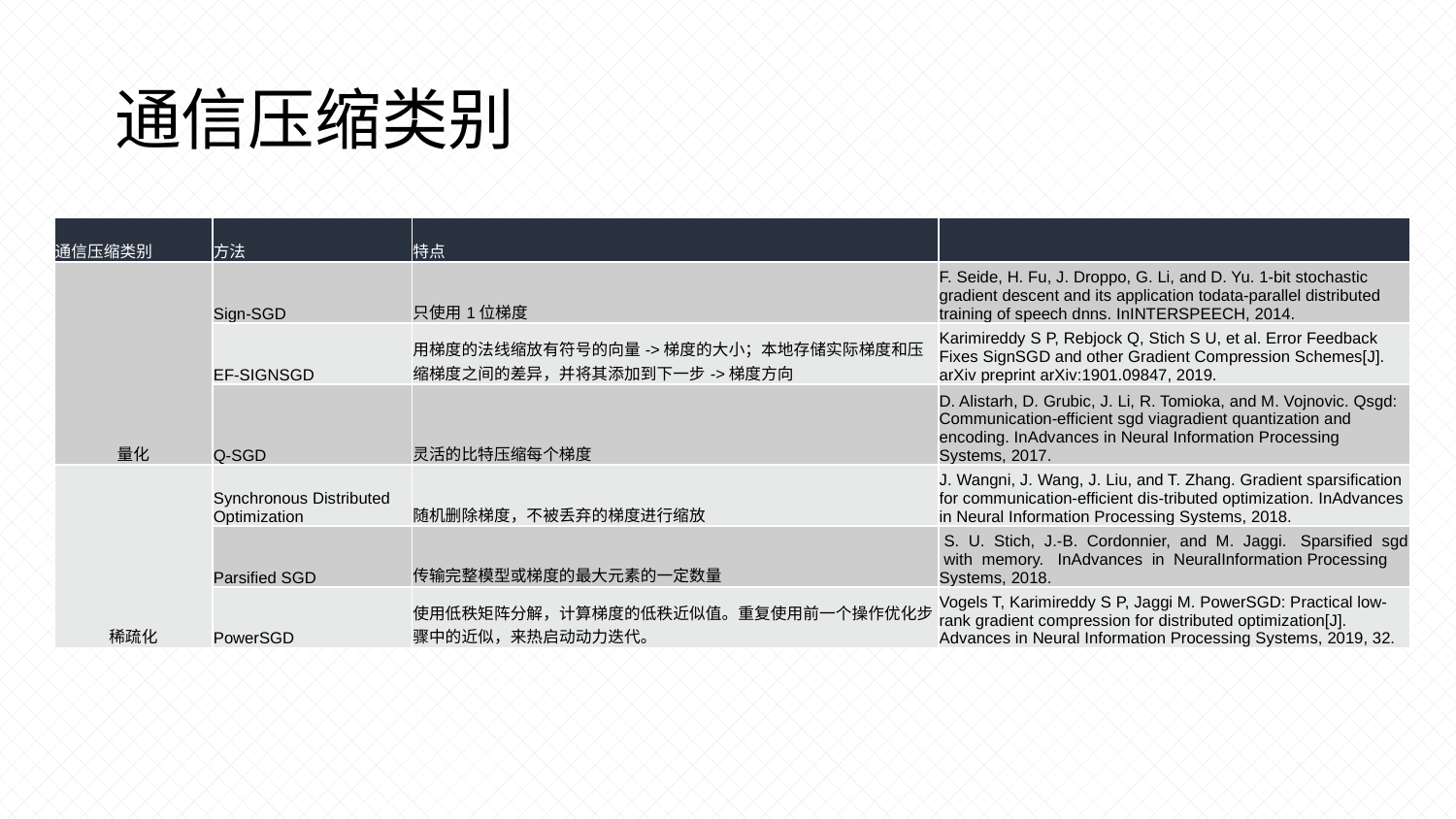

# 通信压缩类别
| 通信压缩类别 | 方法 | 特点 |  |
| --- | --- | --- | --- |
| 量化 | Sign-SGD | 只使用1位梯度 | F. Seide, H. Fu, J. Droppo, G. Li, and D. Yu. 1-bit stochastic gradient descent and its application todata-parallel distributed training of speech dnns. InINTERSPEECH, 2014. |
|  | EF-SIGNSGD | 用梯度的法线缩放有符号的向量->梯度的大小；本地存储实际梯度和压缩梯度之间的差异，并将其添加到下一步->梯度方向 | Karimireddy S P, Rebjock Q, Stich S U, et al. Error Feedback Fixes SignSGD and other Gradient Compression Schemes[J]. arXiv preprint arXiv:1901.09847, 2019. |
|  | Q-SGD | 灵活的比特压缩每个梯度 | D. Alistarh, D. Grubic, J. Li, R. Tomioka, and M. Vojnovic. Qsgd: Communication-efficient sgd viagradient quantization and encoding. InAdvances in Neural Information Processing Systems, 2017. |
| 稀疏化 | Synchronous Distributed Optimization | 随机删除梯度，不被丢弃的梯度进行缩放 | J. Wangni, J. Wang, J. Liu, and T. Zhang. Gradient sparsification for communication-efficient dis-tributed optimization. InAdvances in Neural Information Processing Systems, 2018. |
|  | Parsified SGD | 传输完整模型或梯度的最大元素的一定数量 | S. U. Stich, J.-B. Cordonnier, and M. Jaggi. Sparsified sgd with memory. InAdvances in NeuralInformation Processing Systems, 2018. |
|  | PowerSGD | 使用低秩矩阵分解，计算梯度的低秩近似值。重复使用前一个操作优化步骤中的近似，来热启动动力迭代。 | Vogels T, Karimireddy S P, Jaggi M. PowerSGD: Practical low-rank gradient compression for distributed optimization[J]. Advances in Neural Information Processing Systems, 2019, 32. |